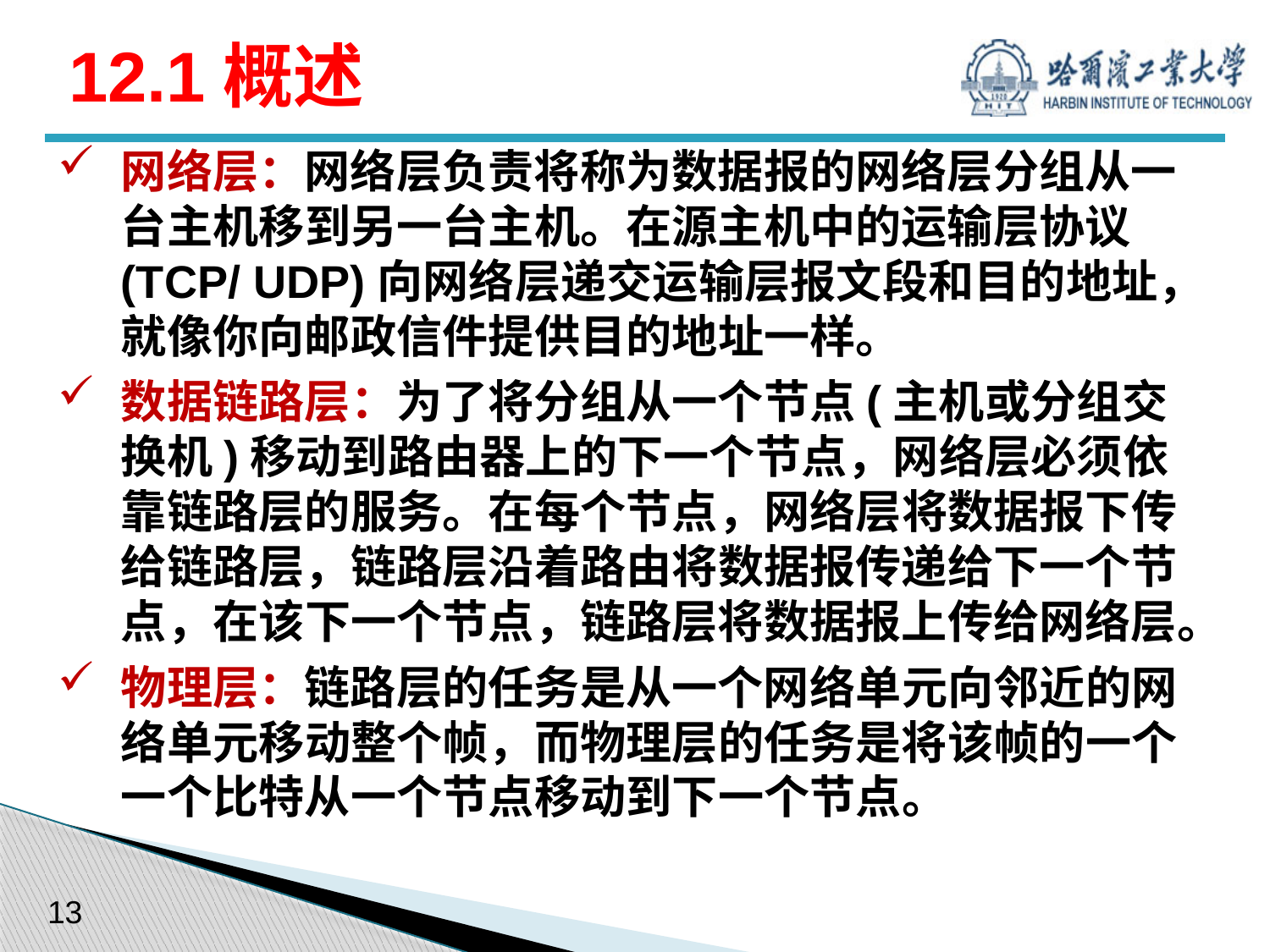

# 12.1概述
网络层：网络层负责将称为数据报的网络层分组从一台主机移到另一台主机。在源主机中的运输层协议(TCP/ UDP)向网络层递交运输层报文段和目的地址，就像你向邮政信件提供目的地址一样。
数据链路层：为了将分组从一个节点(主机或分组交换机)移动到路由器上的下一个节点，网络层必须依靠链路层的服务。在每个节点，网络层将数据报下传给链路层，链路层沿着路由将数据报传递给下一个节点，在该下一个节点，链路层将数据报上传给网络层。
物理层：链路层的任务是从一个网络单元向邻近的网络单元移动整个帧，而物理层的任务是将该帧的一个一个比特从一个节点移动到下一个节点。